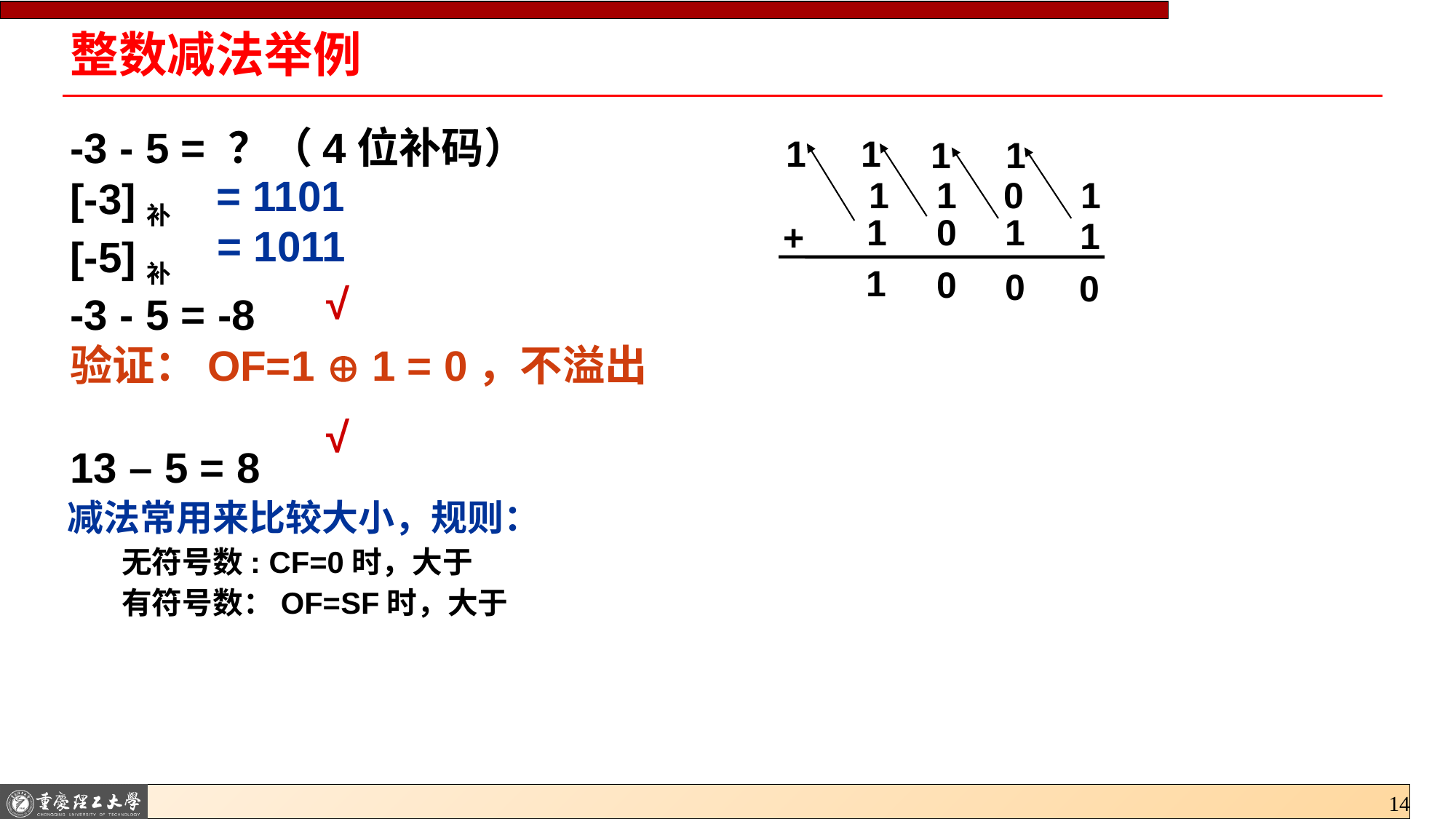

# 整数减法举例
-3 - 5 = ？（4位补码）
[-3]补
[-5]补
-3 - 5 = -8
验证：OF=1 ⊕ 1 = 0，不溢出

13 – 5 = 8
1

1

1

1

= 1101
1
1
1
0
0
1
1
1
+
= 1011
1
0

0
0
√
√
减法常用来比较大小，规则：
无符号数: CF=0时，大于
有符号数：OF=SF时，大于